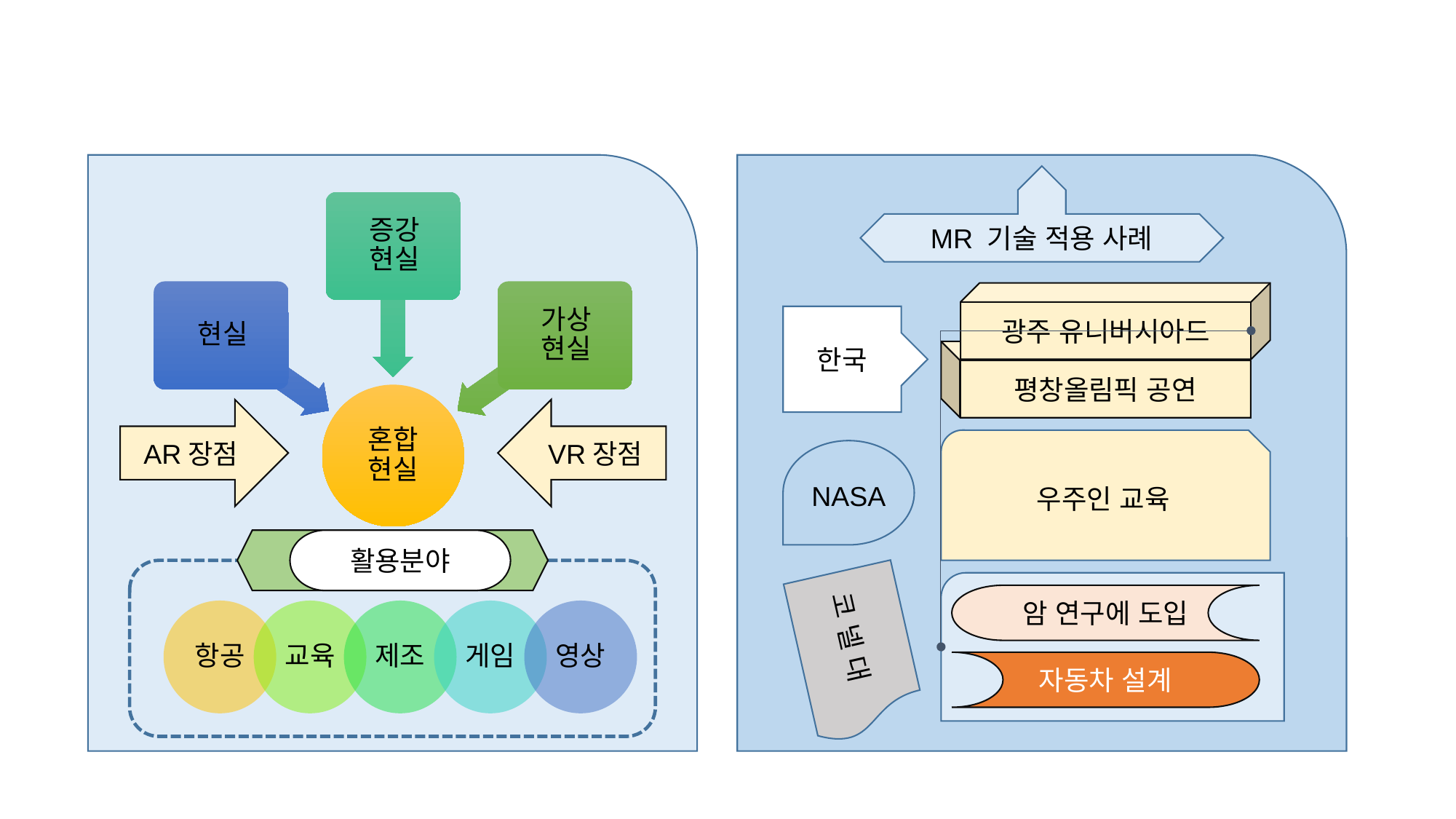

MR 기술 적용 사례
혼합
현실
현실
증강
현실
가상
현실
광주 유니버시아드
한국
평창올림픽 공연
AR장점
VR장점
우주인 교육

NASA

활용분야

코 넬 대

항공
교육
제조
게임
영상
암 연구에 도입
자동차 설계